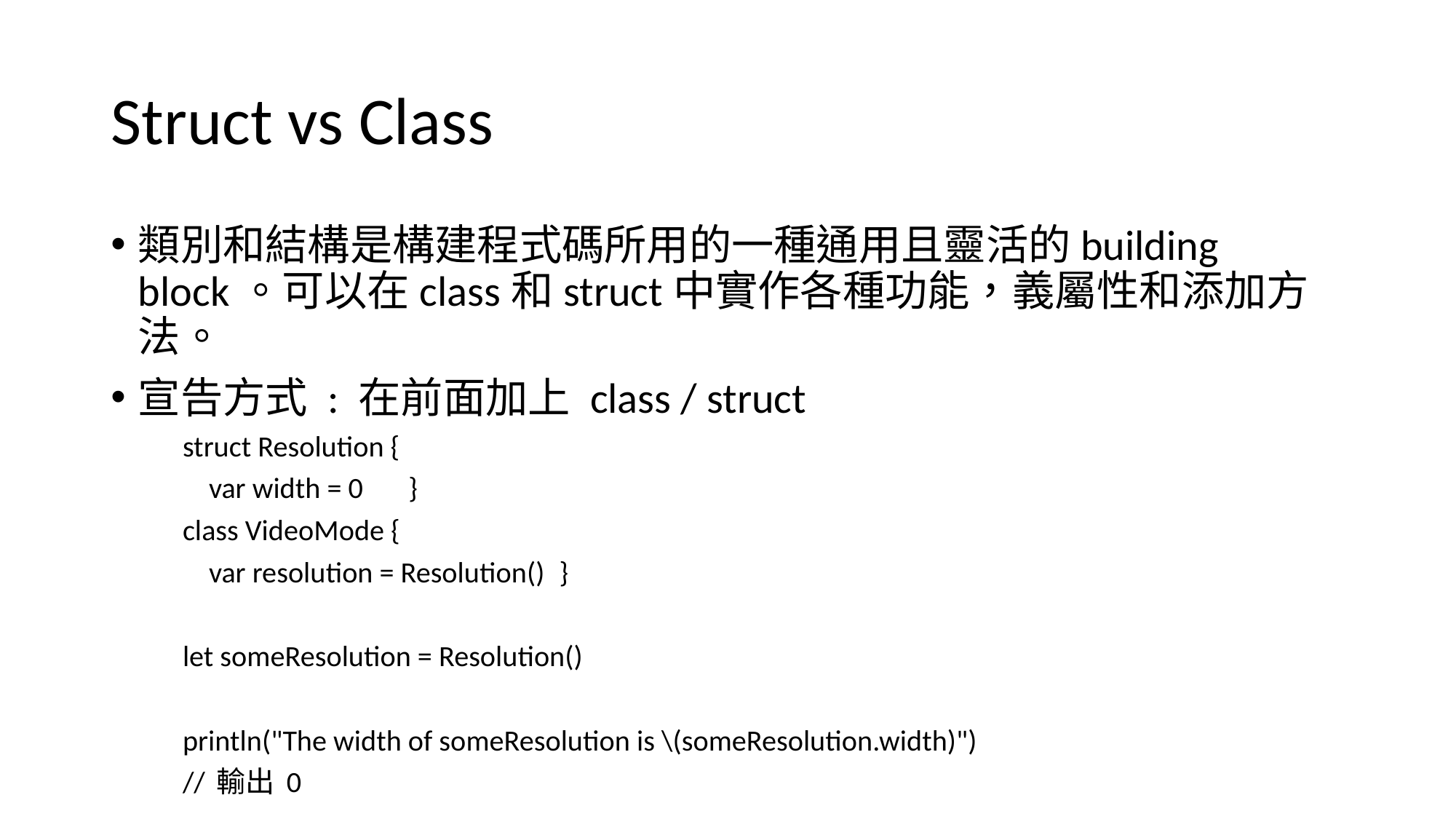

# Struct vs Class
類別和結構是構建程式碼所用的一種通用且靈活的building block。可以在class和struct中實作各種功能，義屬性和添加方法。
宣告方式 : 在前面加上 class / struct

struct Resolution {
    var width = 0	}
class VideoMode {
    var resolution = Resolution()	}

let someResolution = Resolution()

println("The width of someResolution is \(someResolution.width)")
// 輸出 0